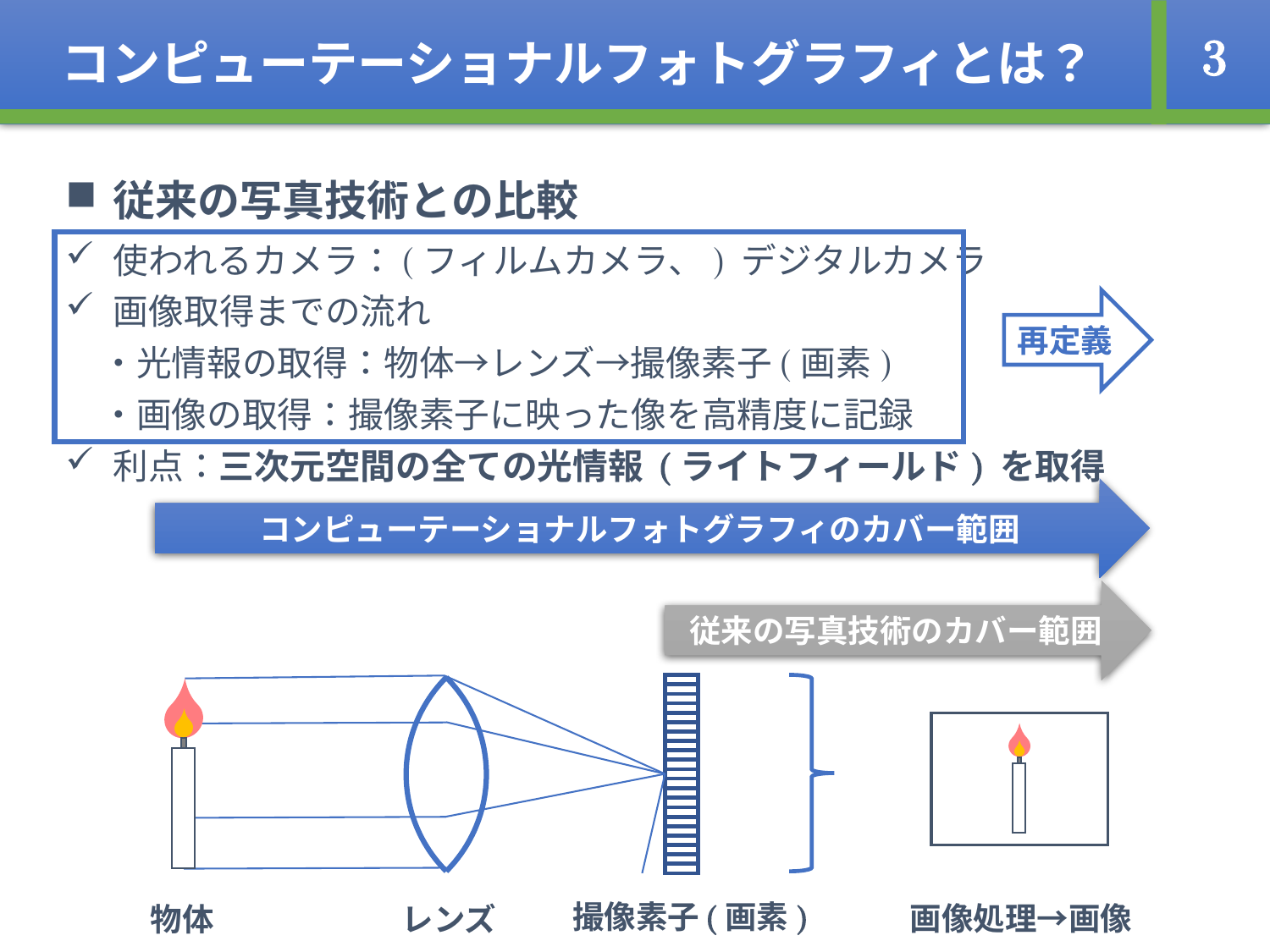

コンピューテーショナルフォトグラフィとは？
3

従来の写真技術との比較
使われるカメラ：(フィルムカメラ、) デジタルカメラ
画像取得までの流れ
　・光情報の取得：物体→レンズ→撮像素子(画素)
　・画像の取得：撮像素子に映った像を高精度に記録
利点：三次元空間の全ての光情報 (ライトフィールド) を取得

再定義
コンピューテーショナルフォトグラフィのカバー範囲
従来の写真技術のカバー範囲

撮像素子(画素)
画像処理→画像
物体
レンズ